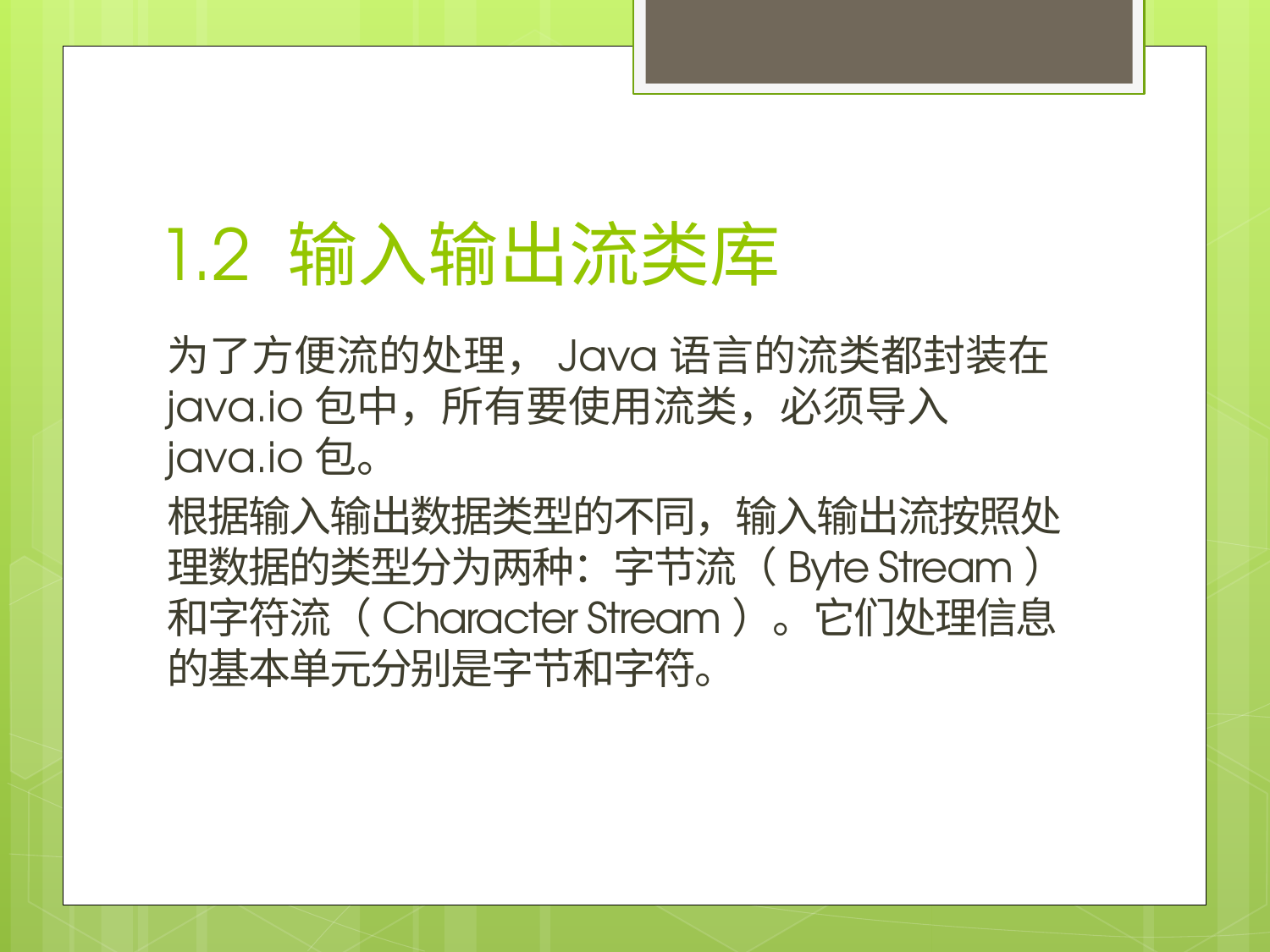

# 1.2 输入输出流类库
为了方便流的处理，Java语言的流类都封装在java.io包中，所有要使用流类，必须导入java.io包。
根据输入输出数据类型的不同，输入输出流按照处理数据的类型分为两种：字节流（Byte Stream）和字符流（Character Stream）。它们处理信息的基本单元分别是字节和字符。